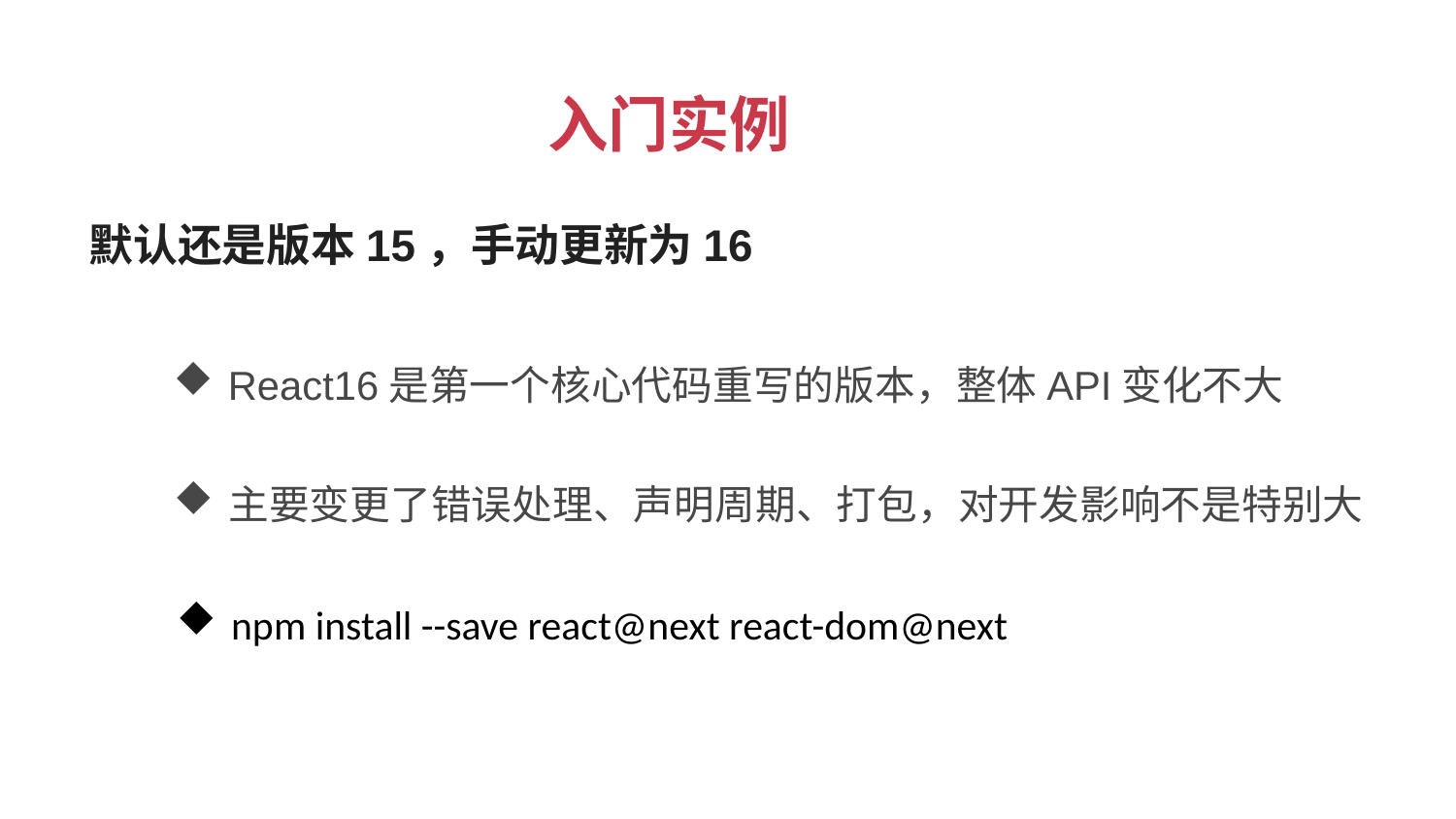

入门实例
默认还是版本15，手动更新为16
React16是第一个核心代码重写的版本，整体API变化不大
主要变更了错误处理、声明周期、打包，对开发影响不是特别大
npm install --save react@next react-dom@next